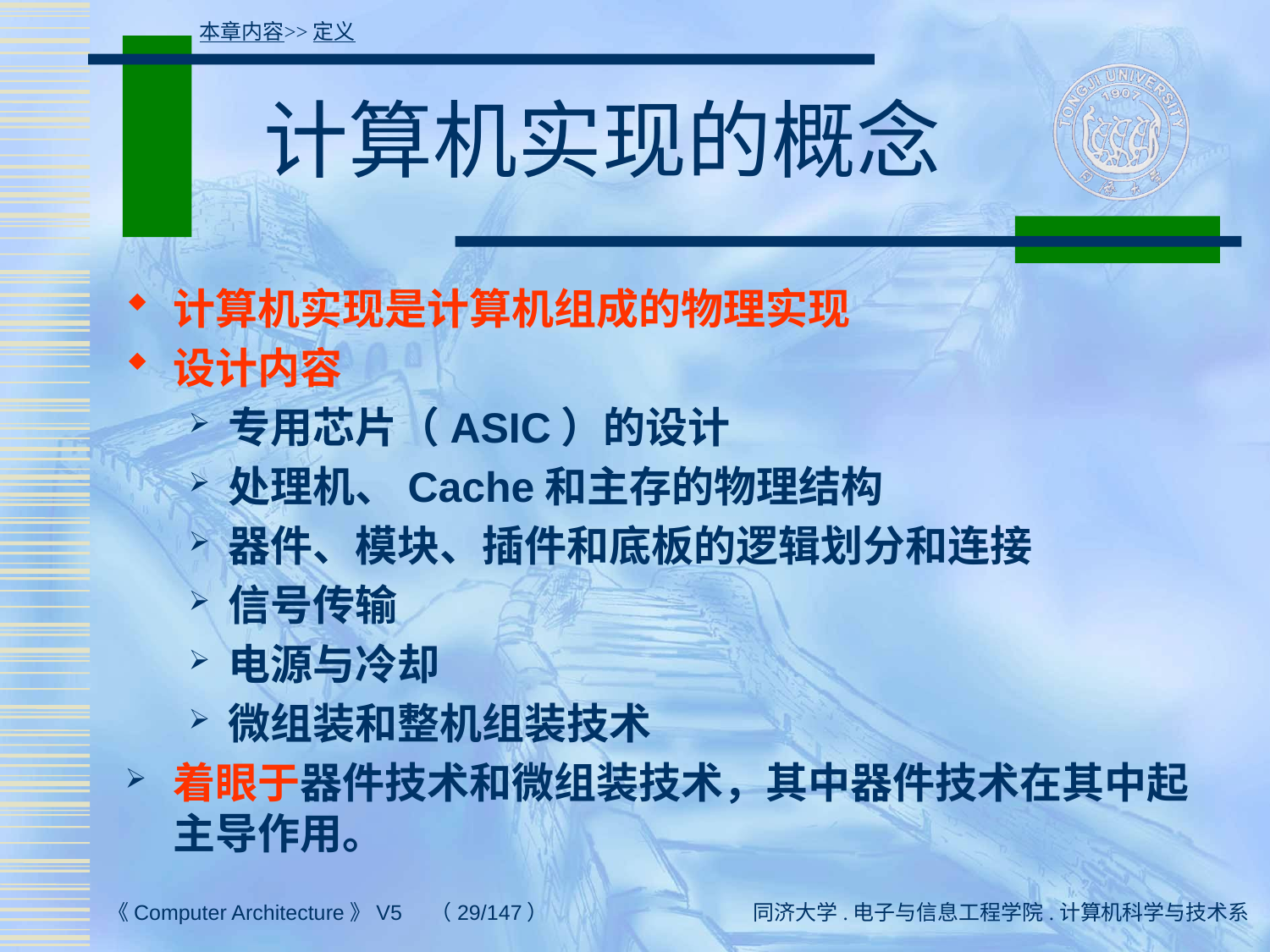

本章内容>>定义
# 计算机实现的概念
计算机实现是计算机组成的物理实现
设计内容
专用芯片（ASIC）的设计
处理机、Cache和主存的物理结构
器件、模块、插件和底板的逻辑划分和连接
信号传输
电源与冷却
微组装和整机组装技术
着眼于器件技术和微组装技术，其中器件技术在其中起主导作用。